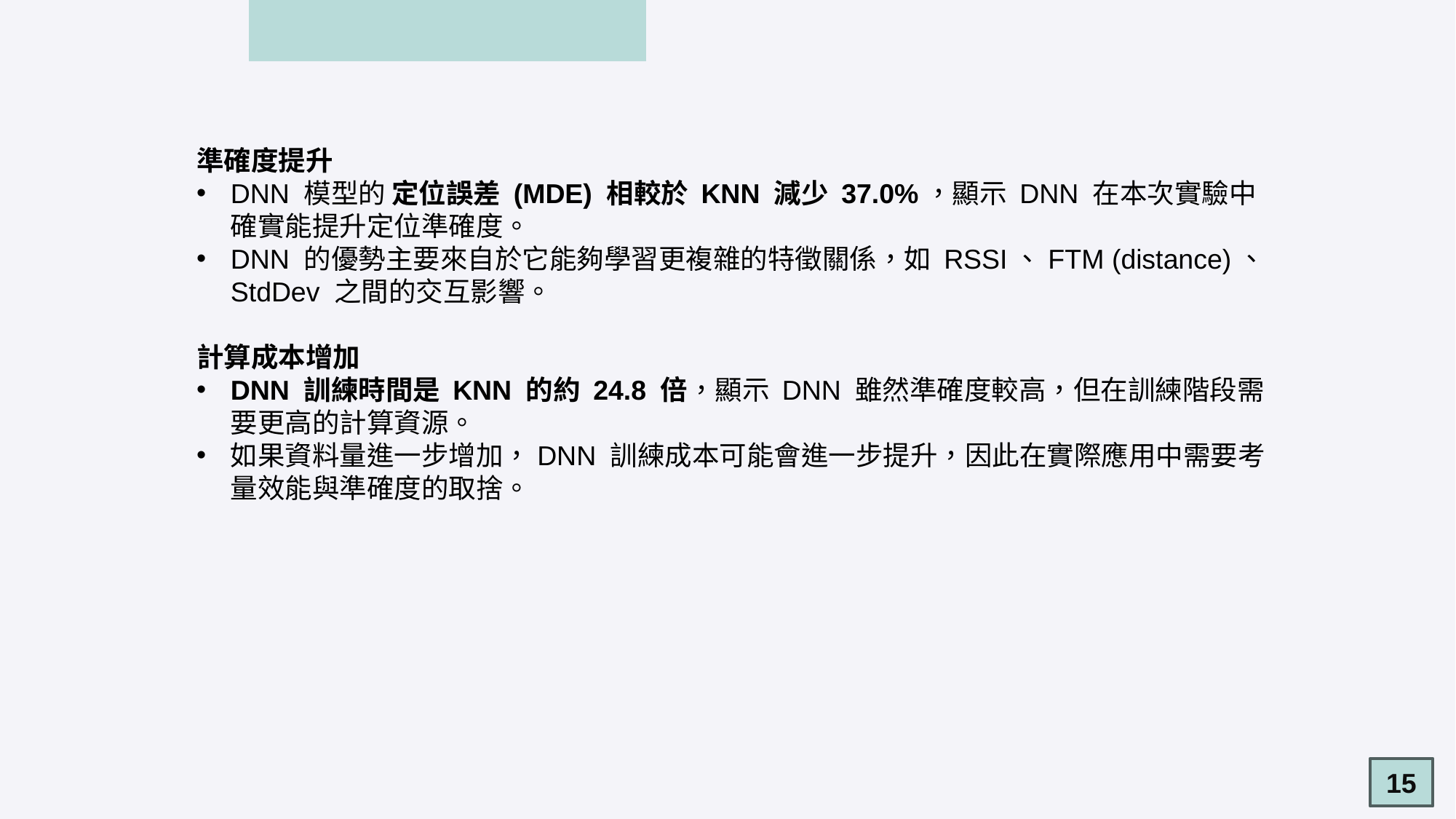

準確度提升
DNN 模型的 定位誤差 (MDE) 相較於 KNN 減少 37.0%，顯示 DNN 在本次實驗中確實能提升定位準確度。
DNN 的優勢主要來自於它能夠學習更複雜的特徵關係，如 RSSI、FTM (distance)、StdDev 之間的交互影響。

計算成本增加
DNN 訓練時間是 KNN 的約 24.8 倍，顯示 DNN 雖然準確度較高，但在訓練階段需要更高的計算資源。
如果資料量進一步增加，DNN 訓練成本可能會進一步提升，因此在實際應用中需要考量效能與準確度的取捨。

15